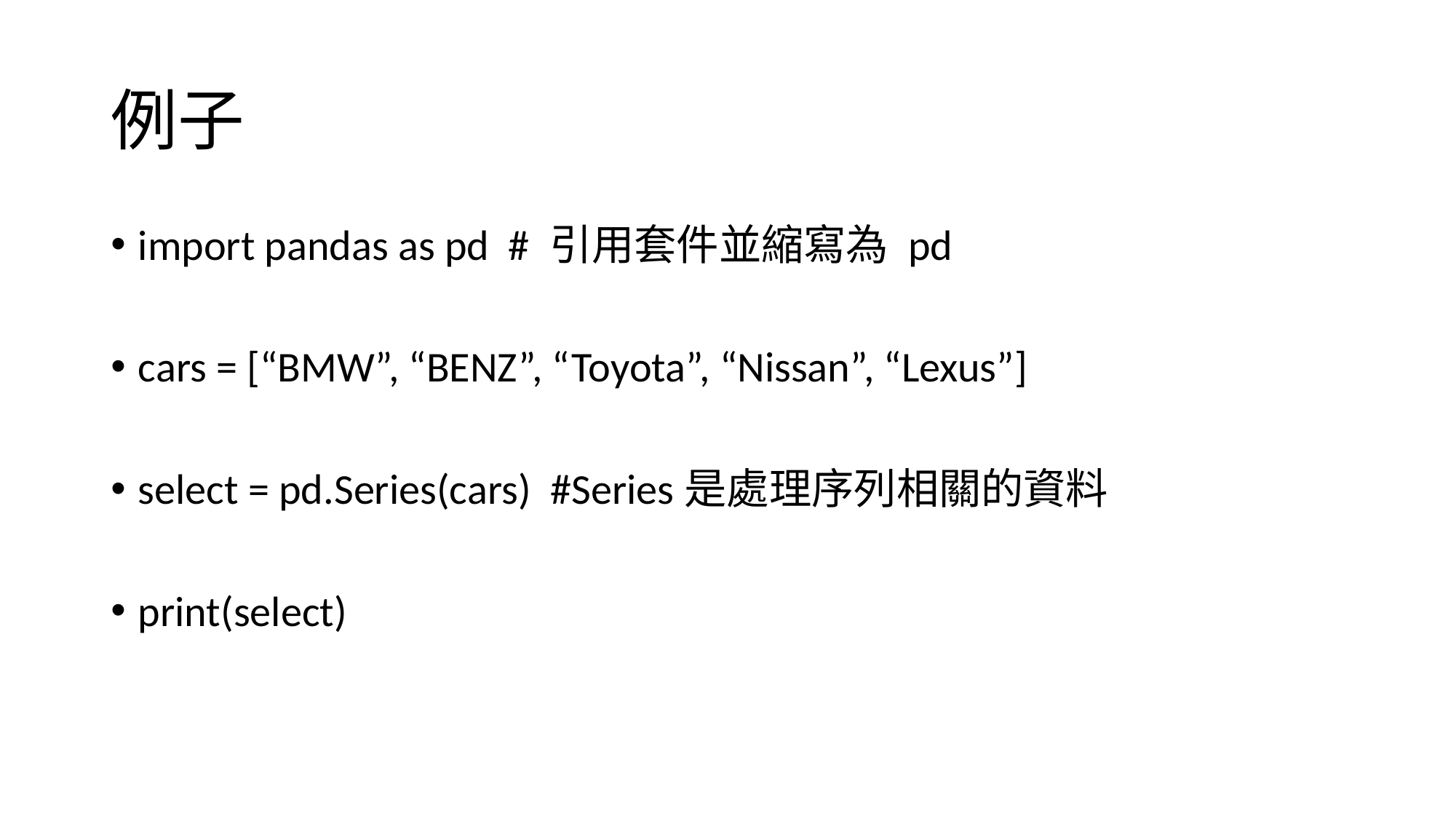

# 例子
import pandas as pd  # 引用套件並縮寫為 pd

cars = [“BMW”, “BENZ”, “Toyota”, “Nissan”, “Lexus”]

select = pd.Series(cars)  #Series是處理序列相關的資料

print(select)